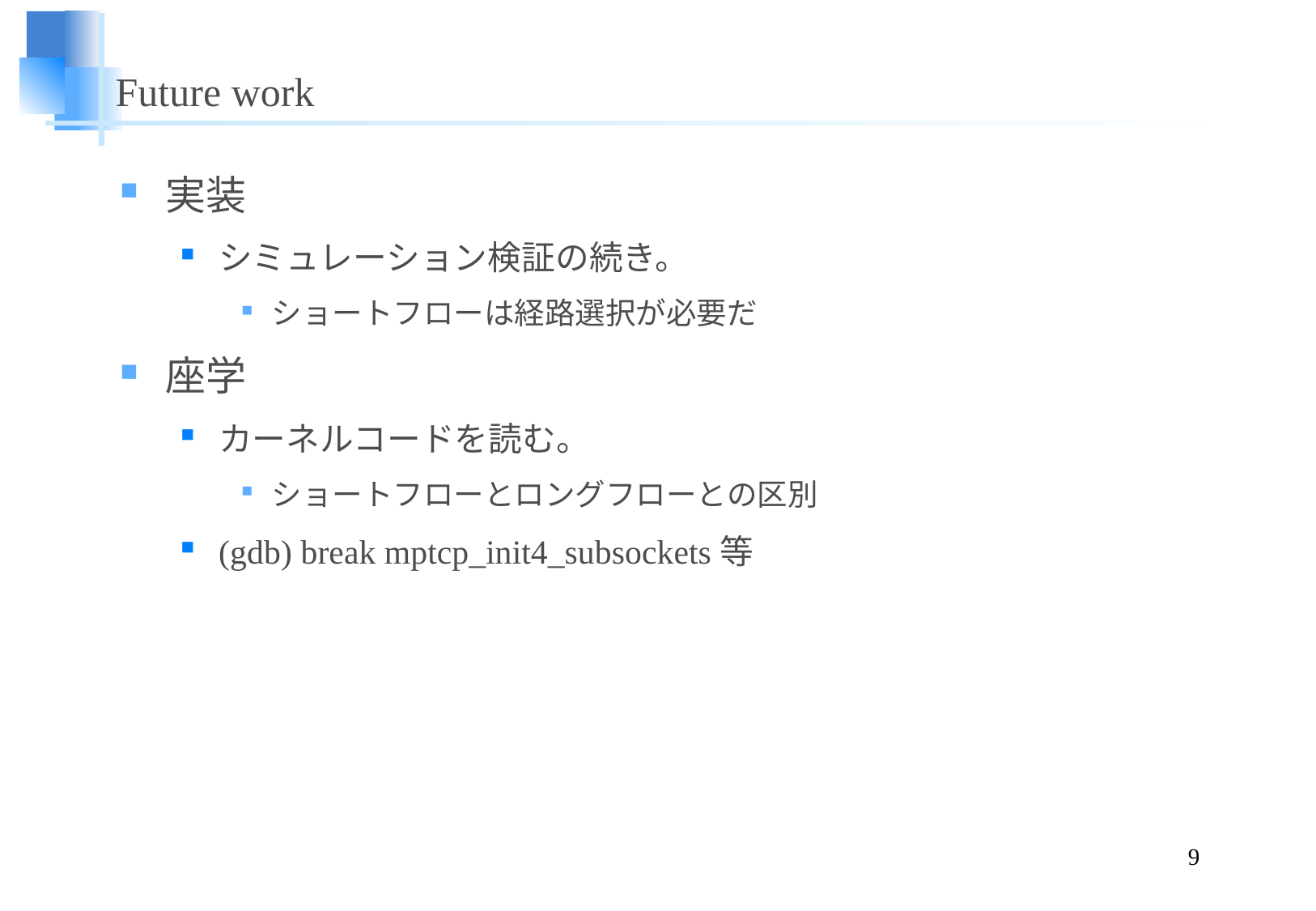

# Future work
実装
シミュレーション検証の続き。
ショートフローは経路選択が必要だ
座学
カーネルコードを読む。
ショートフローとロングフローとの区別
(gdb) break mptcp_init4_subsockets等
9